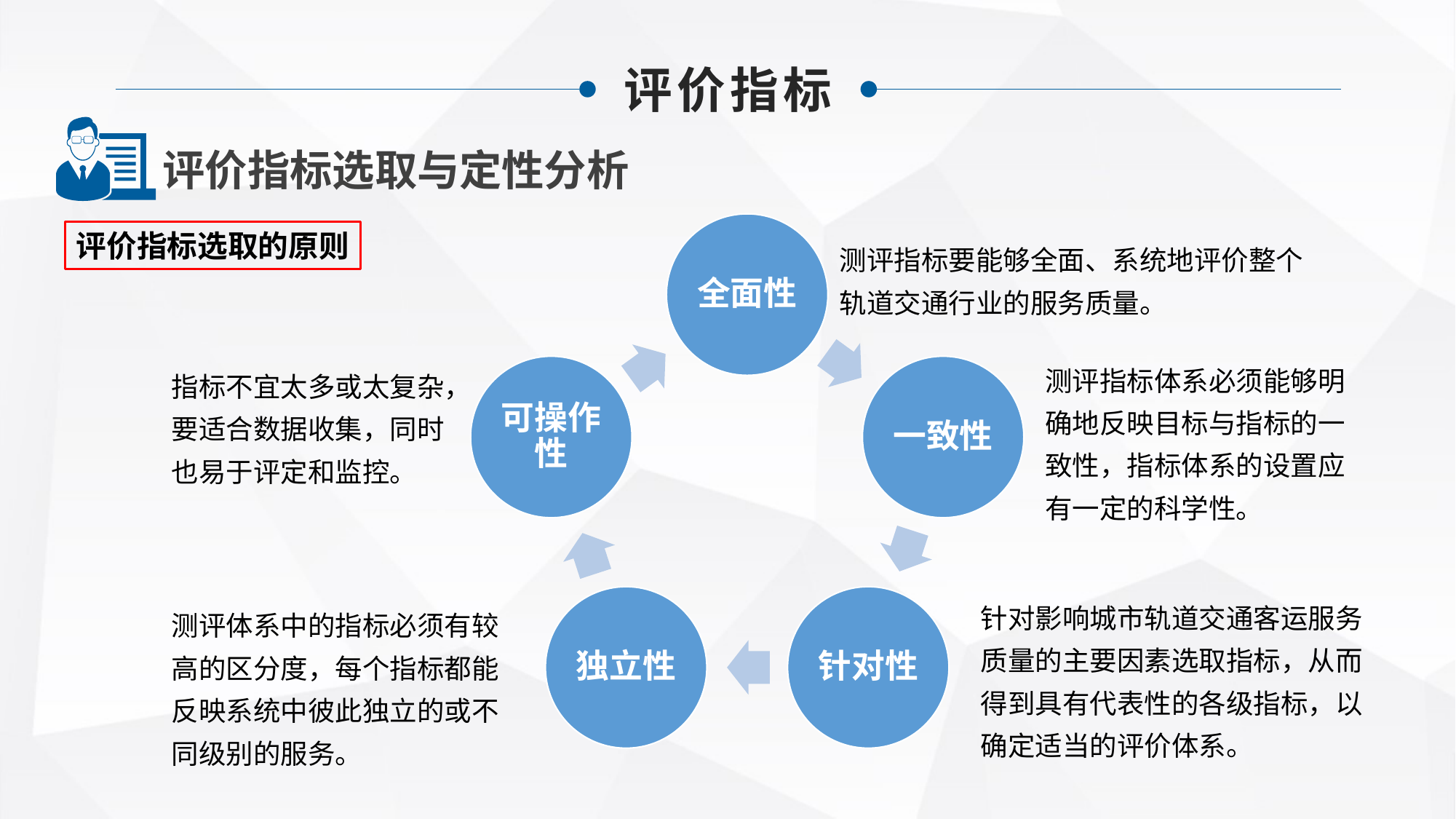

评价指标选取与定性分析
全面性

一致性

针对性

独立性

可操作性

评价指标选取的原则
测评指标要能够全面、系统地评价整个轨道交通行业的服务质量。
测评指标体系必须能够明确地反映目标与指标的一致性，指标体系的设置应有一定的科学性。
指标不宜太多或太复杂，要适合数据收集，同时也易于评定和监控。
针对影响城市轨道交通客运服务质量的主要因素选取指标，从而得到具有代表性的各级指标，以确定适当的评价体系。
测评体系中的指标必须有较高的区分度，每个指标都能反映系统中彼此独立的或不同级别的服务。